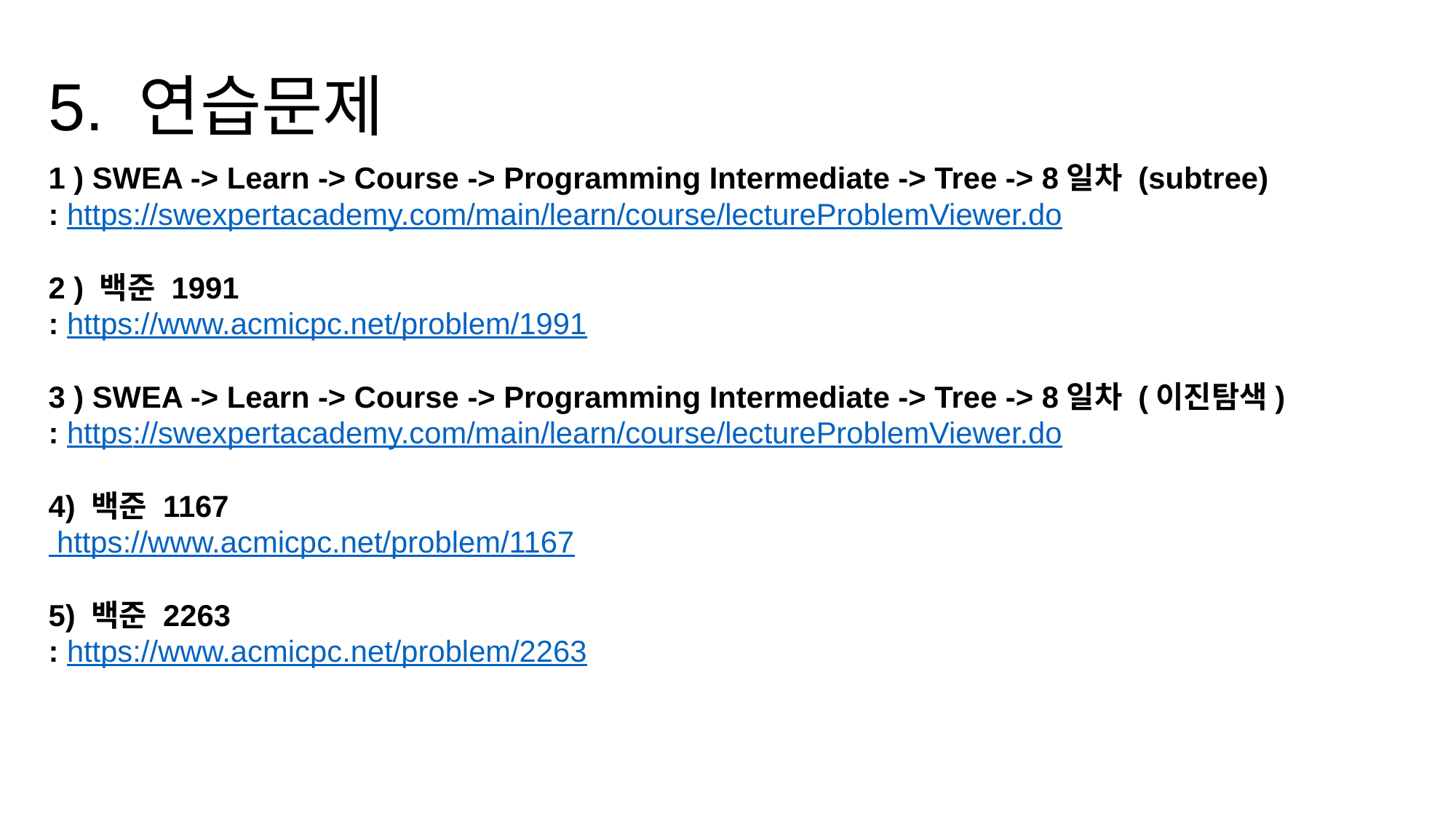

5. 연습문제
1 ) SWEA -> Learn -> Course -> Programming Intermediate -> Tree -> 8일차 (subtree)
: https://swexpertacademy.com/main/learn/course/lectureProblemViewer.do

2 ) 백준 1991
: https://www.acmicpc.net/problem/1991

3 ) SWEA -> Learn -> Course -> Programming Intermediate -> Tree -> 8일차 (이진탐색)
: https://swexpertacademy.com/main/learn/course/lectureProblemViewer.do

4) 백준 1167
 https://www.acmicpc.net/problem/1167

5) 백준 2263
: https://www.acmicpc.net/problem/2263